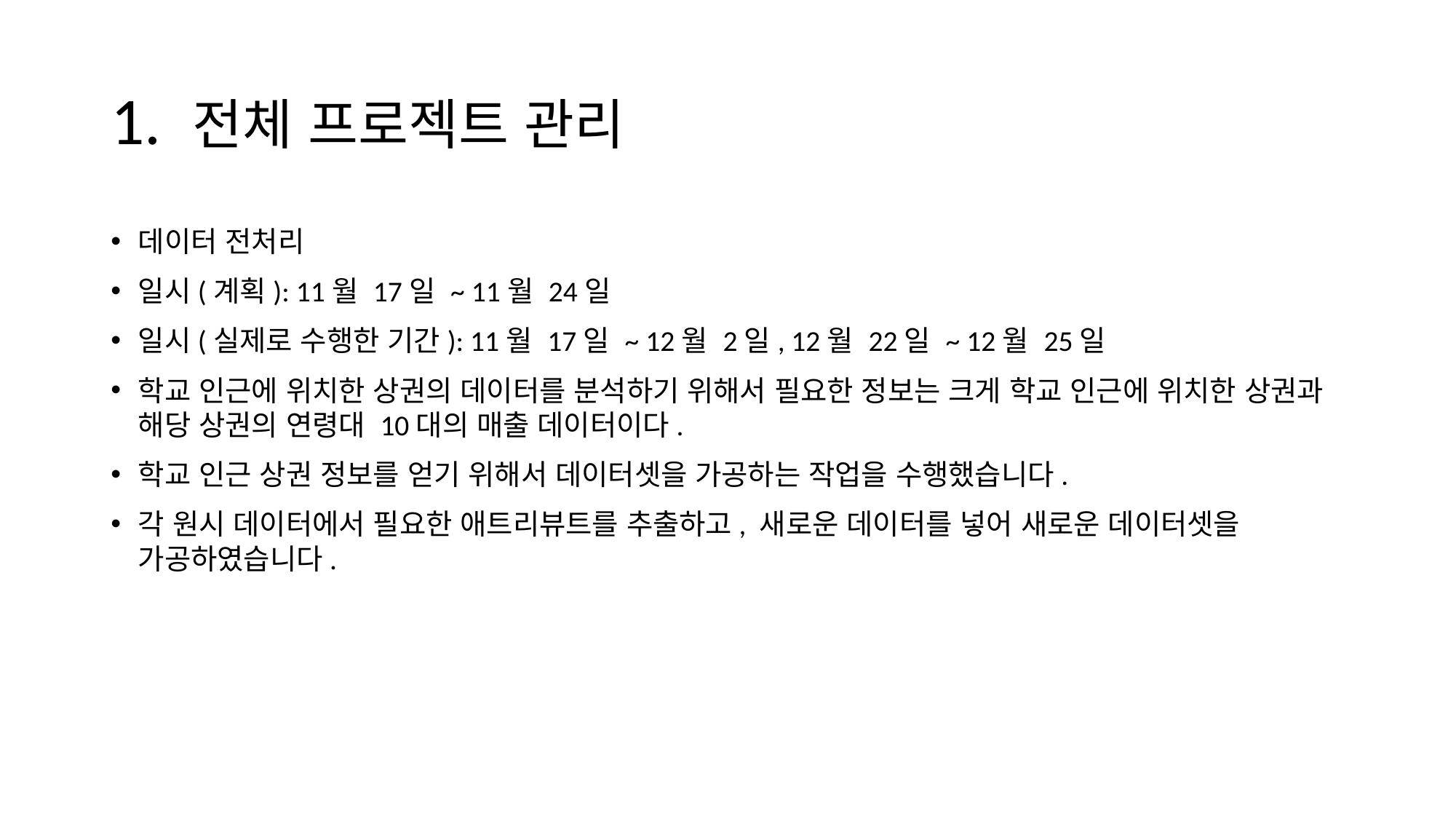

# 1. 전체 프로젝트 관리
데이터 전처리
일시(계획): 11월 17일 ~ 11월 24일
일시(실제로 수행한 기간): 11월 17일 ~ 12월 2일, 12월 22일 ~ 12월 25일
학교 인근에 위치한 상권의 데이터를 분석하기 위해서 필요한 정보는 크게 학교 인근에 위치한 상권과 해당 상권의 연령대 10대의 매출 데이터이다.
학교 인근 상권 정보를 얻기 위해서 데이터셋을 가공하는 작업을 수행했습니다.
각 원시 데이터에서 필요한 애트리뷰트를 추출하고, 새로운 데이터를 넣어 새로운 데이터셋을 가공하였습니다.